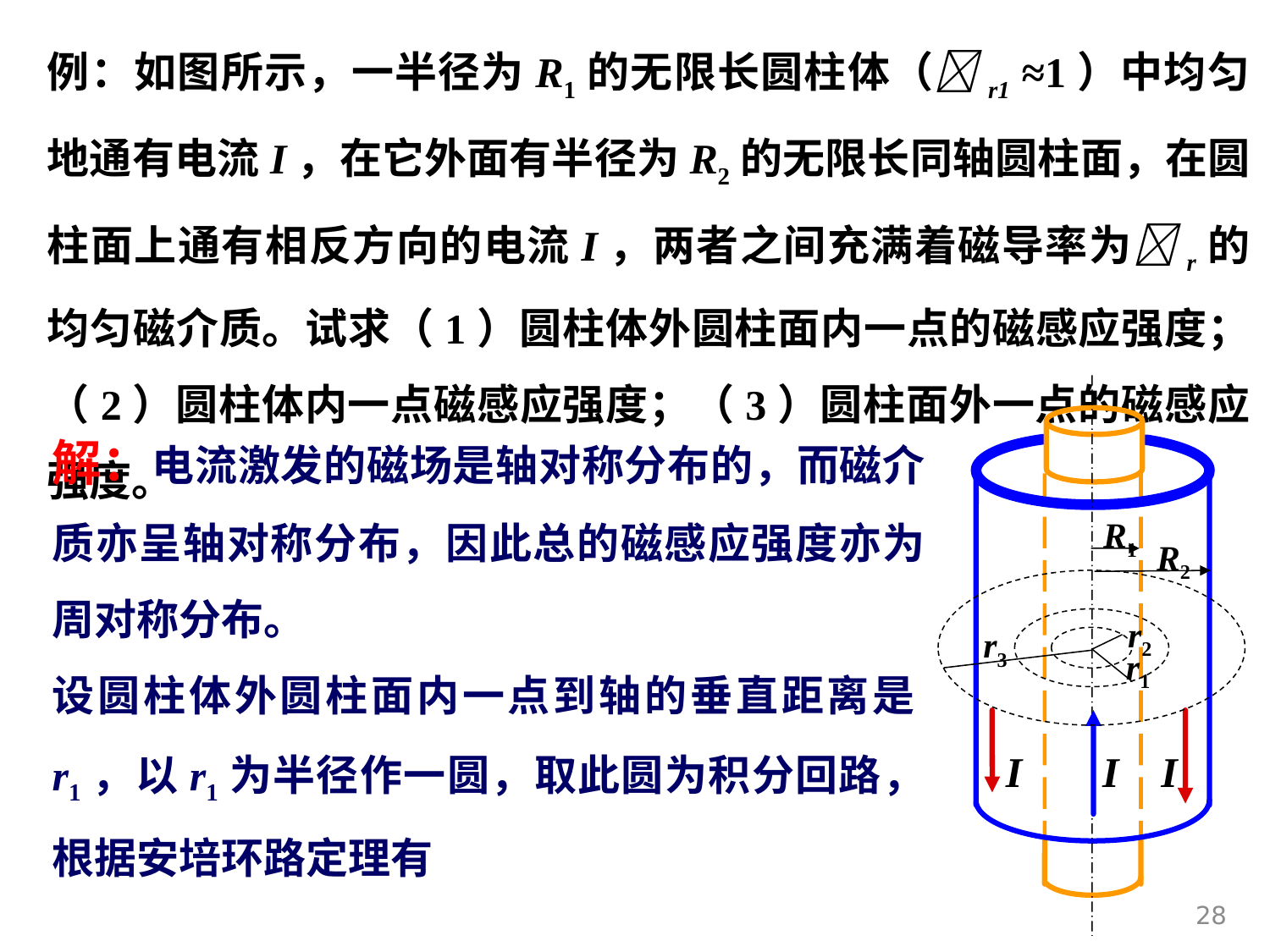

例：如图所示，一半径为R1的无限长圆柱体（μr1 ≈1）中均匀地通有电流I，在它外面有半径为R2的无限长同轴圆柱面，在圆柱面上通有相反方向的电流I，两者之间充满着磁导率为μr的均匀磁介质。试求（1）圆柱体外圆柱面内一点的磁感应强度；（2）圆柱体内一点磁感应强度；（3）圆柱面外一点的磁感应强度。

R1
R2

r2

r3

r1

I
I
I

解：电流激发的磁场是轴对称分布的，而磁介质亦呈轴对称分布，因此总的磁感应强度亦为周对称分布。
设圆柱体外圆柱面内一点到轴的垂直距离是r1，以r1为半径作一圆，取此圆为积分回路，根据安培环路定理有
28